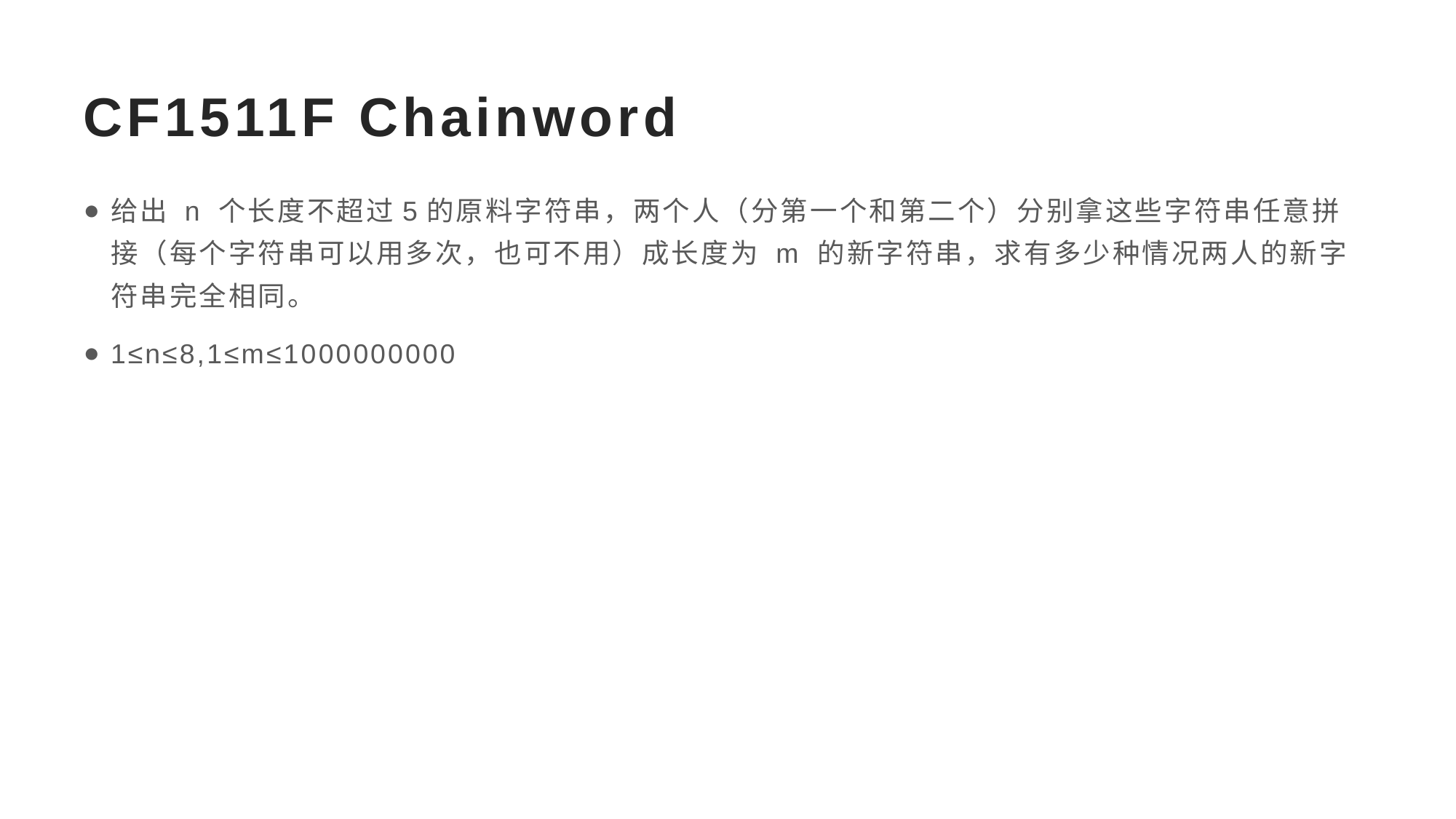

# CF1511F Chainword
给出 n 个长度不超过5的原料字符串，两个人（分第一个和第二个）分别拿这些字符串任意拼接（每个字符串可以用多次，也可不用）成长度为 m 的新字符串，求有多少种情况两人的新字符串完全相同。
1≤n≤8,1≤m≤1000000000